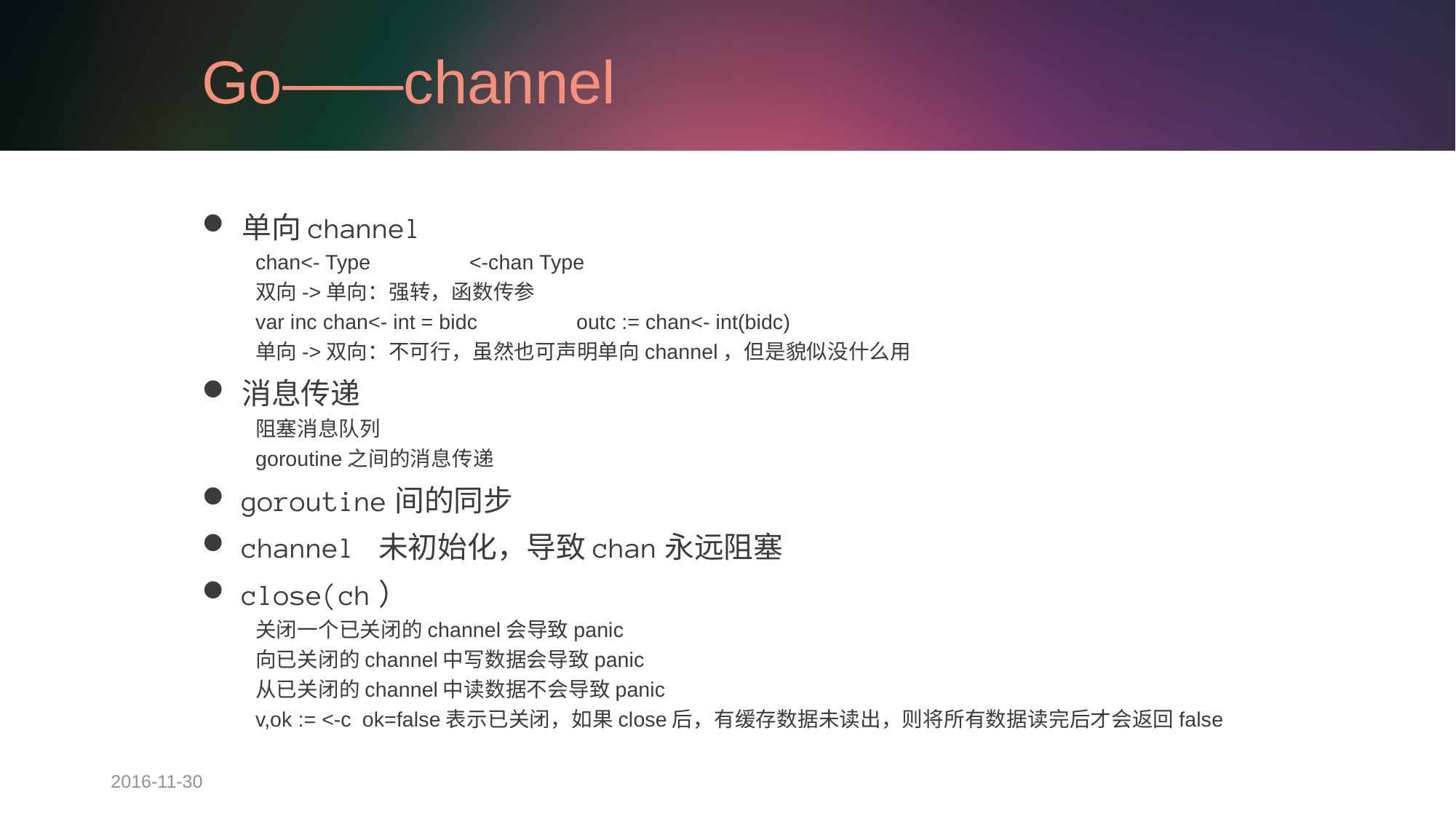

# Go——channel
单向channel
chan<- Type	<-chan Type
双向->单向：强转，函数传参
var inc chan<- int = bidc	outc := chan<- int(bidc)
单向->双向：不可行，虽然也可声明单向channel，但是貌似没什么用
消息传递
阻塞消息队列
goroutine之间的消息传递
goroutine间的同步
channel 未初始化，导致chan永远阻塞
close(ch）
关闭一个已关闭的channel会导致panic
向已关闭的channel中写数据会导致panic
从已关闭的channel中读数据不会导致panic
v,ok := <-c	ok=false表示已关闭，如果close后，有缓存数据未读出，则将所有数据读完后才会返回false

2016-11-30
29